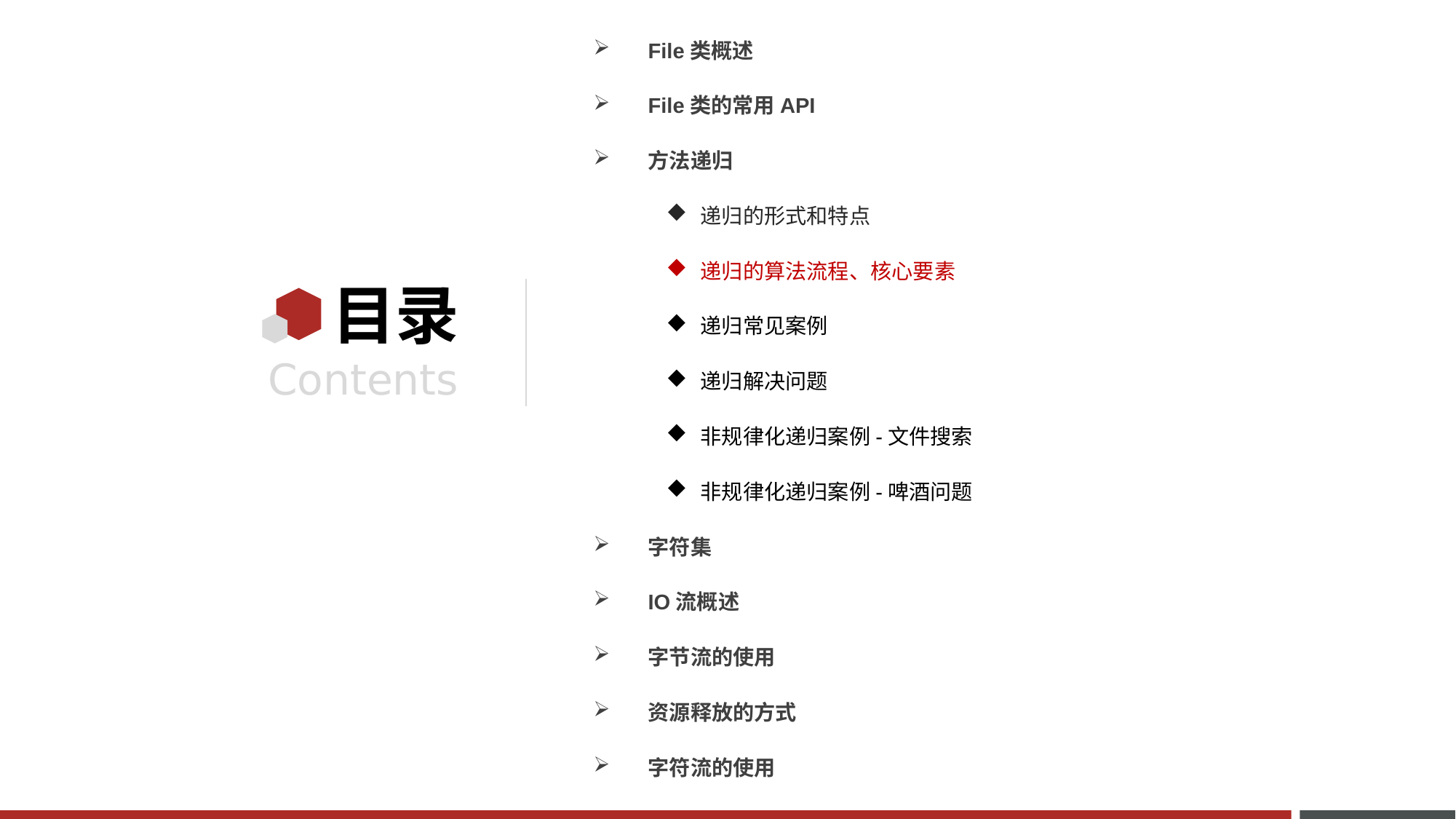

File类概述
File类的常用API
方法递归
递归的形式和特点
递归的算法流程、核心要素
递归常见案例
递归解决问题
非规律化递归案例-文件搜索
非规律化递归案例-啤酒问题
字符集
IO流概述
字节流的使用
资源释放的方式
字符流的使用